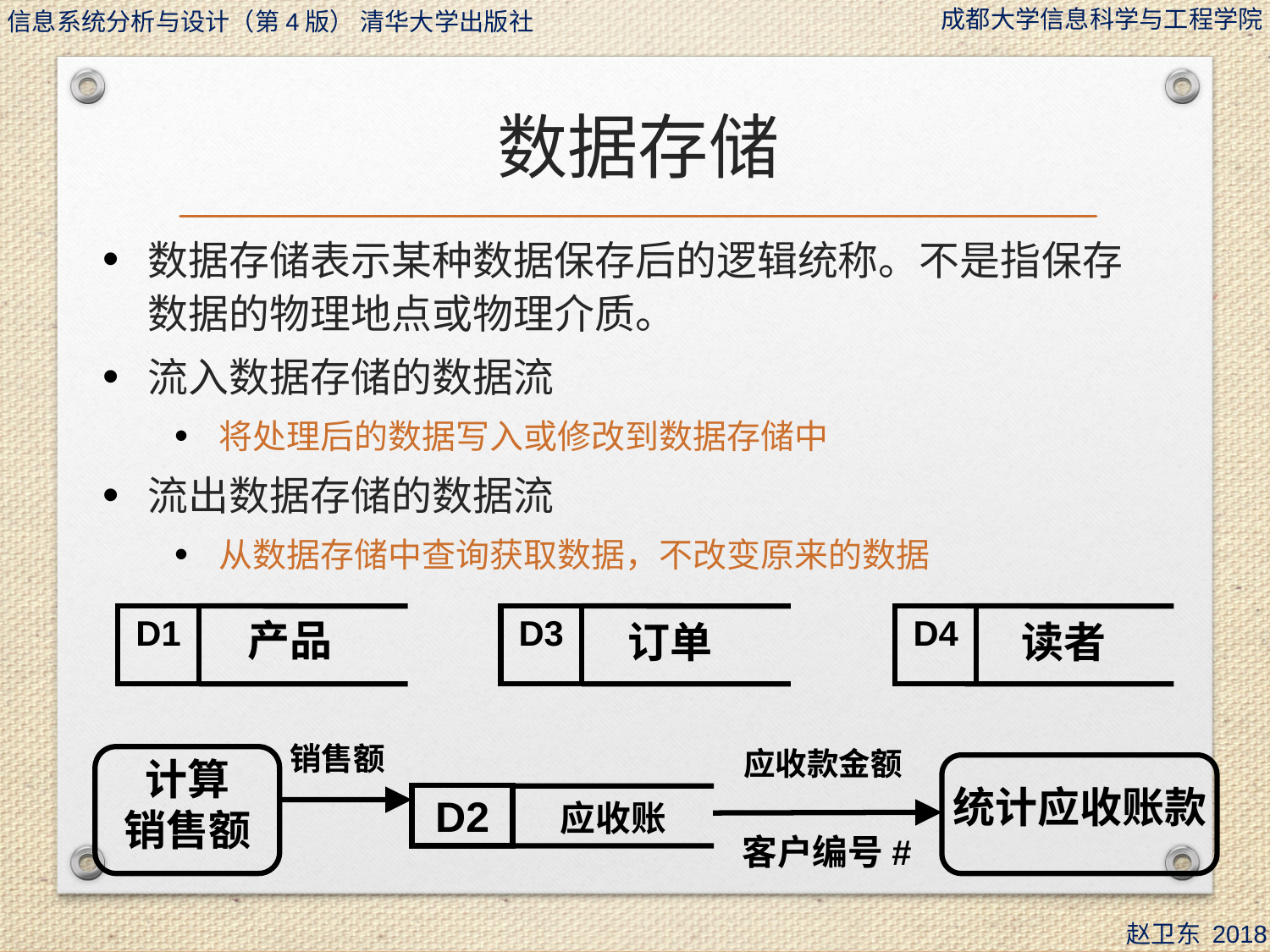

# 数据存储
数据存储表示某种数据保存后的逻辑统称。不是指保存数据的物理地点或物理介质。
流入数据存储的数据流
将处理后的数据写入或修改到数据存储中
流出数据存储的数据流
从数据存储中查询获取数据，不改变原来的数据
D1

D3

D4

产品
订单
读者

销售额
应收款金额
计算
销售额
统计应收账款
D2

应收账

客户编号#